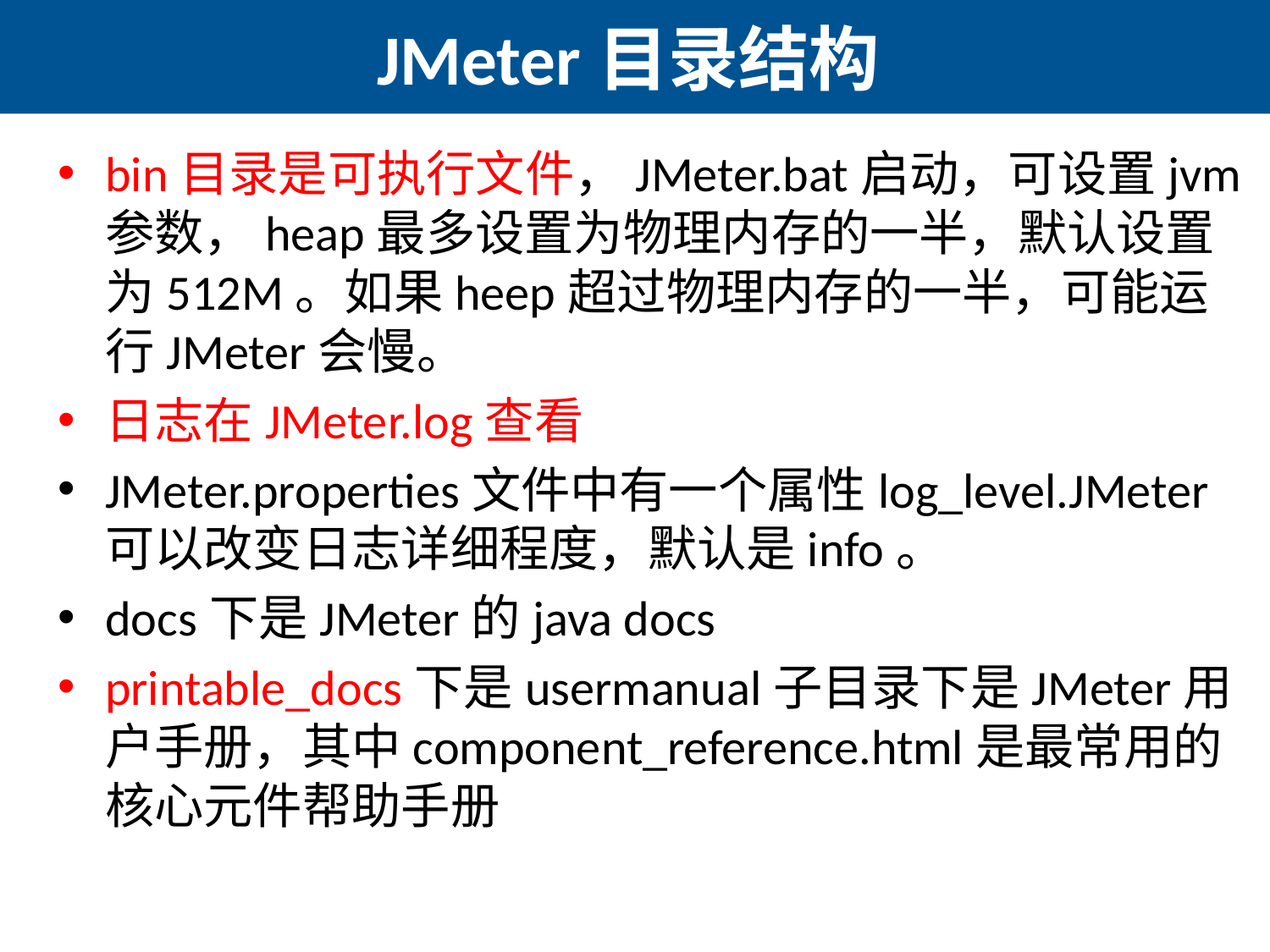

# JMeter目录结构
bin目录是可执行文件，JMeter.bat启动，可设置jvm参数，heap最多设置为物理内存的一半，默认设置为512M。如果heep超过物理内存的一半，可能运行JMeter会慢。
日志在JMeter.log查看
JMeter.properties文件中有一个属性log_level.JMeter可以改变日志详细程度，默认是info。
docs下是JMeter的java docs
printable_docs下是usermanual子目录下是JMeter用户手册，其中component_reference.html是最常用的核心元件帮助手册